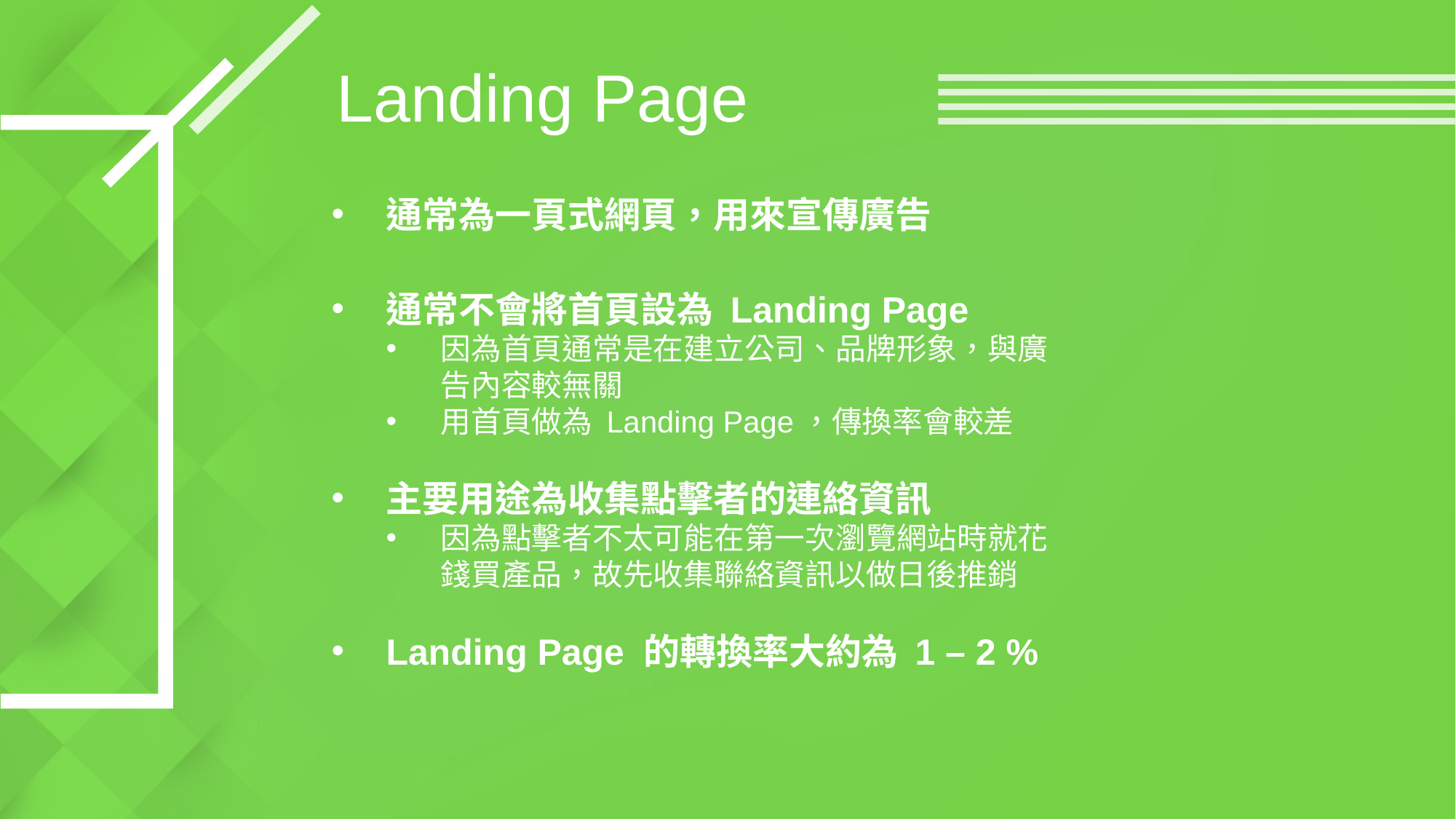

Landing Page

通常為一頁式網頁，用來宣傳廣告

通常不會將首頁設為 Landing Page
因為首頁通常是在建立公司、品牌形象，與廣告內容較無關
用首頁做為 Landing Page，傳換率會較差

主要用途為收集點擊者的連絡資訊
因為點擊者不太可能在第一次瀏覽網站時就花錢買產品，故先收集聯絡資訊以做日後推銷

Landing Page 的轉換率大約為 1 – 2 %